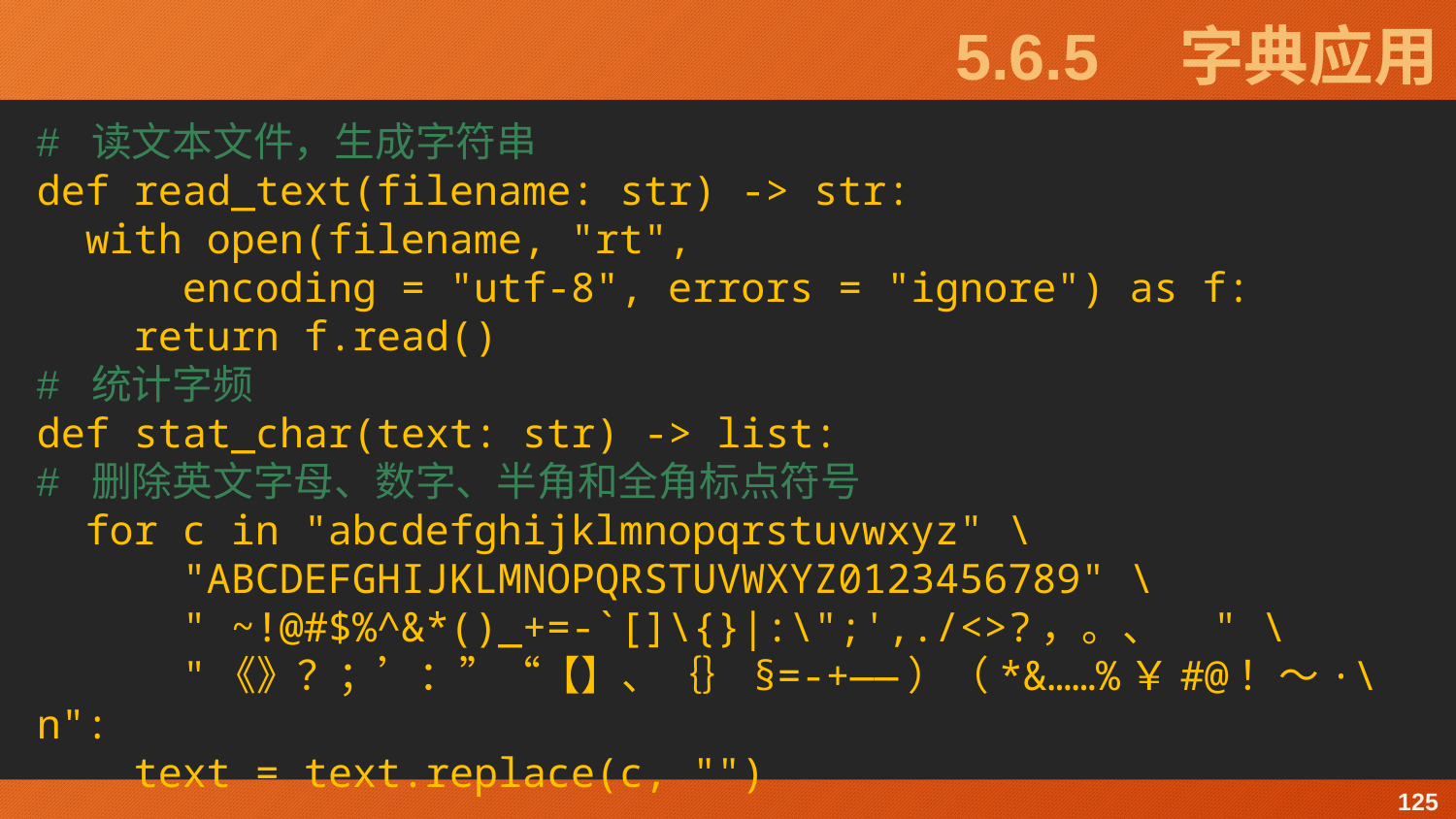

# 5.6.5　字典应用
#  读文本文件，生成字符串
def read_text(filename: str) -> str:
  with open(filename, "rt",
      encoding = "utf-8", errors = "ignore") as f:
    return f.read()
#  统计字频
def stat_char(text: str) -> list:
#  删除英文字母、数字、半角和全角标点符号
  for c in "abcdefghijklmnopqrstuvwxyz" \
      "ABCDEFGHIJKLMNOPQRSTUVWXYZ0123456789" \
      " ~!@#$%^&*()_+=-`[]\{}|:\";',./<>?，。、　" \
      "《》？；’：”“【】、｛｝§=-+——）（*&……%￥#@！～·\n":
    text = text.replace(c, "")
125